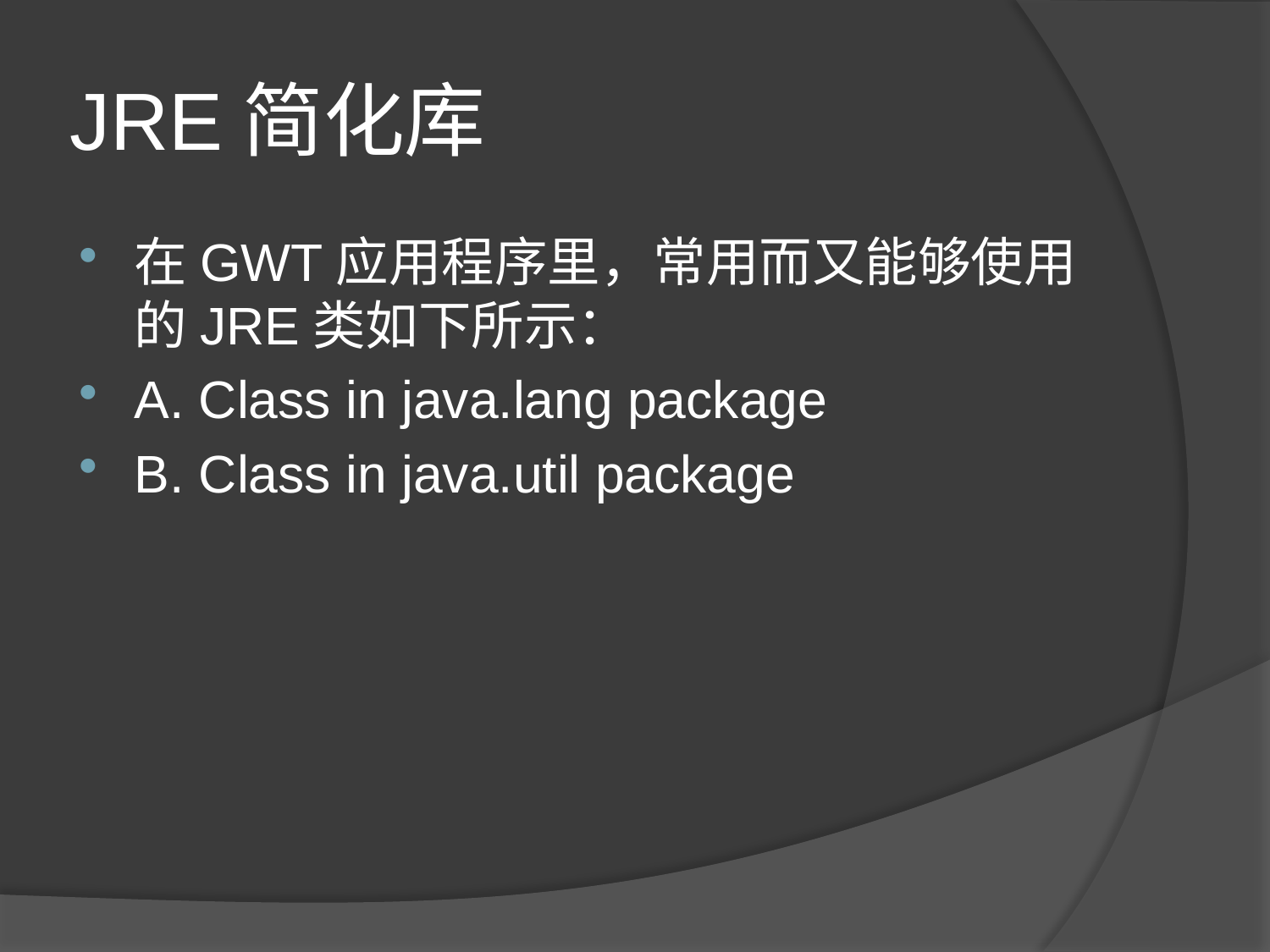

# JRE简化库
在GWT应用程序里，常用而又能够使用的JRE类如下所示：
A. Class in java.lang package
B. Class in java.util package